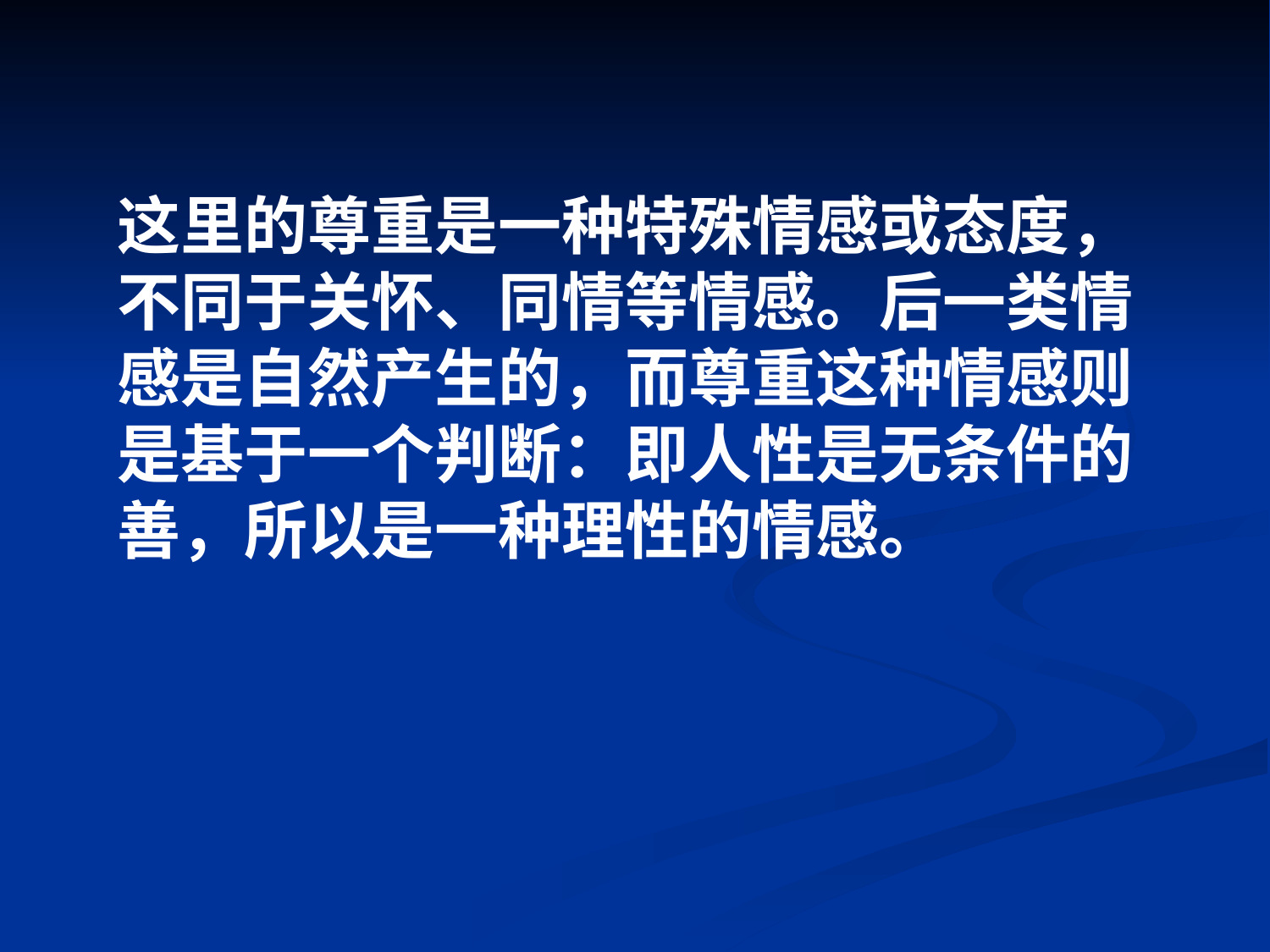

这里的尊重是一种特殊情感或态度，不同于关怀、同情等情感。后一类情感是自然产生的，而尊重这种情感则是基于一个判断：即人性是无条件的善，所以是一种理性的情感。